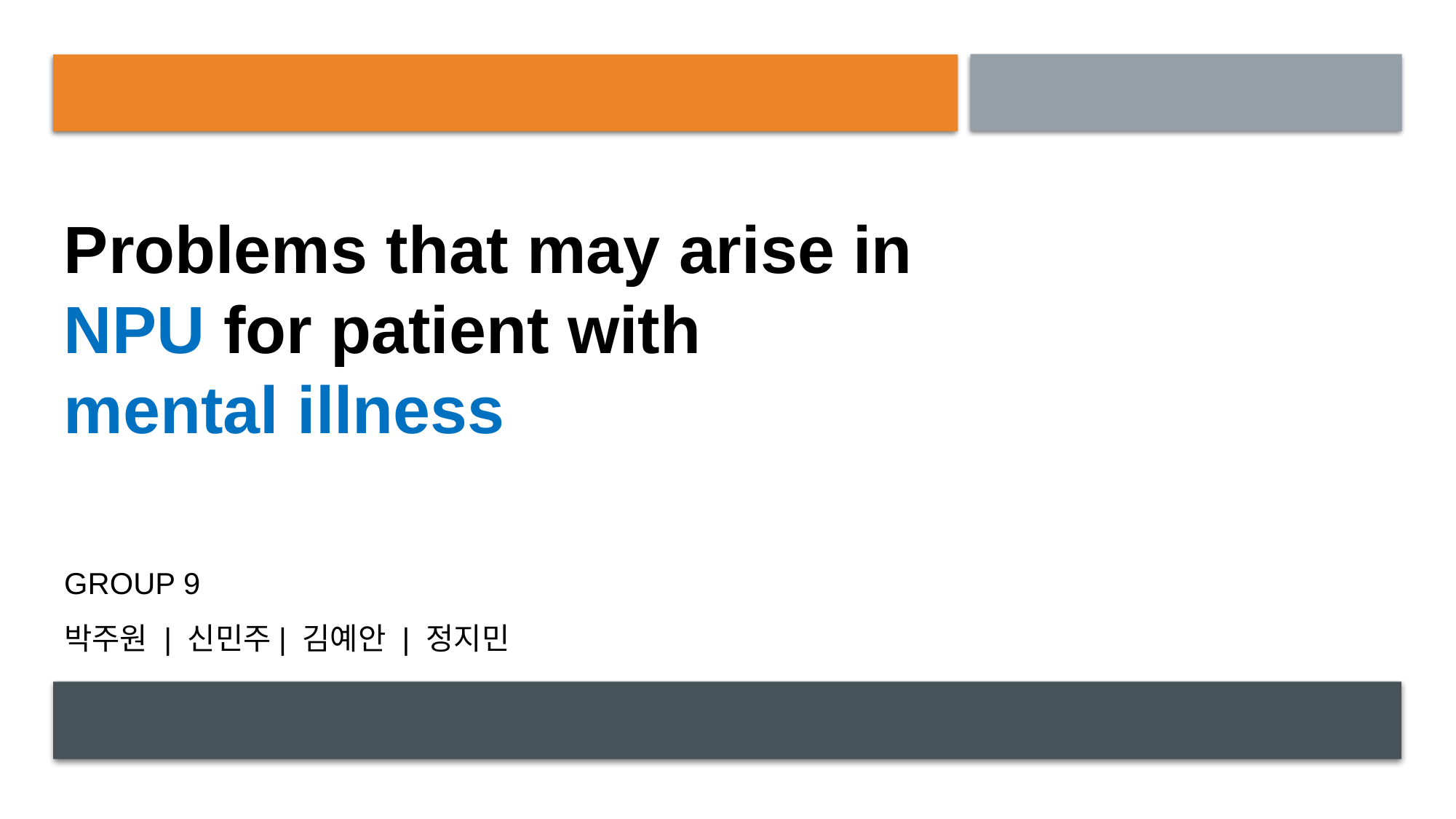

Problems that may arise in NPU for patient with mental illness
Group 9
박주원 | 신민주| 김예안 | 정지민